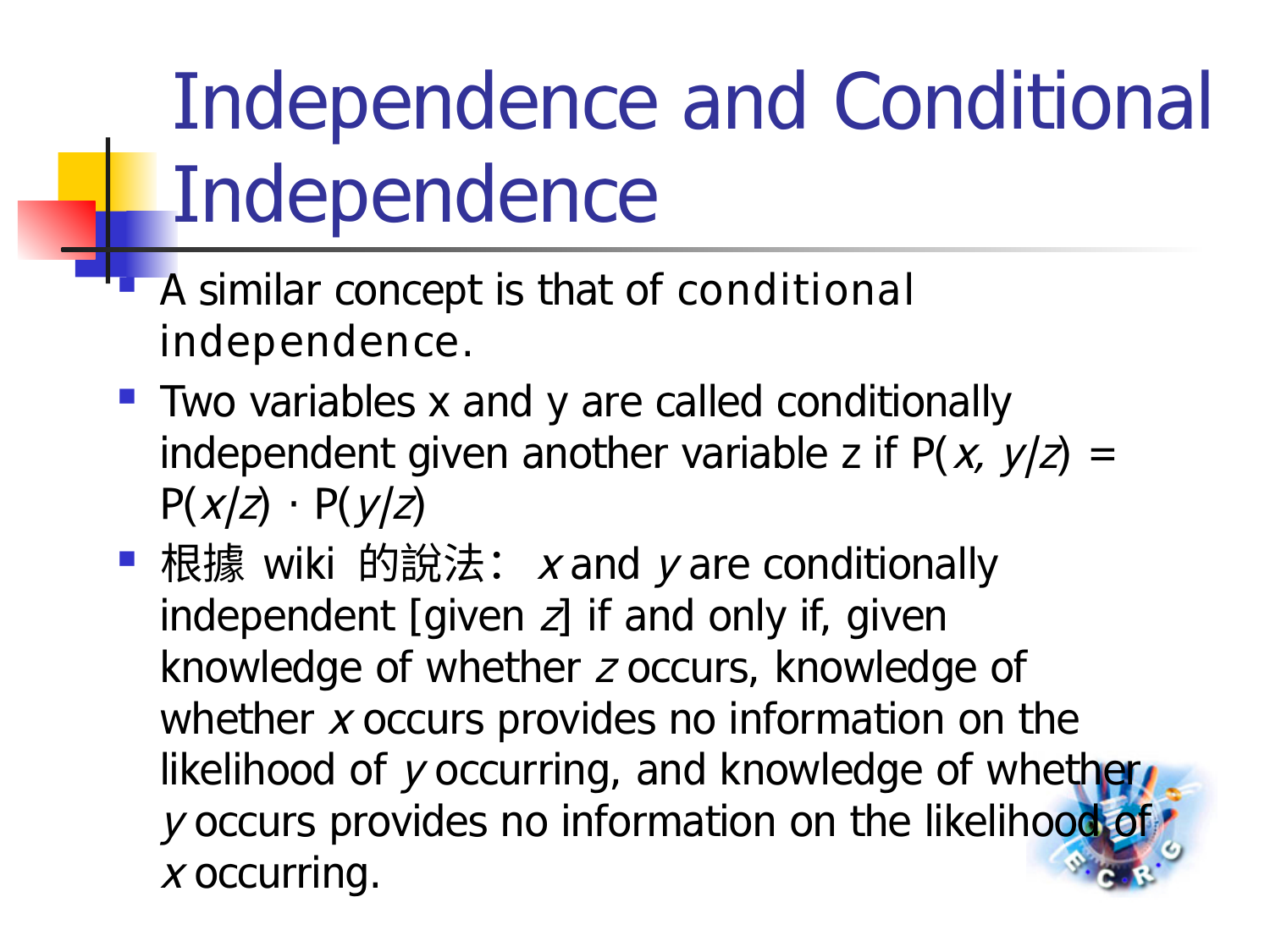

# Independence and Conditional Independence
A similar concept is that of conditional independence.
Two variables x and y are called conditionally independent given another variable z if P(x, y|z) = P(x|z) ⋅ P(y|z)
根據 wiki 的說法：x and y are conditionally independent [given z] if and only if, given knowledge of whether z occurs, knowledge of whether x occurs provides no information on the likelihood of y occurring, and knowledge of whether y occurs provides no information on the likelihood of x occurring.